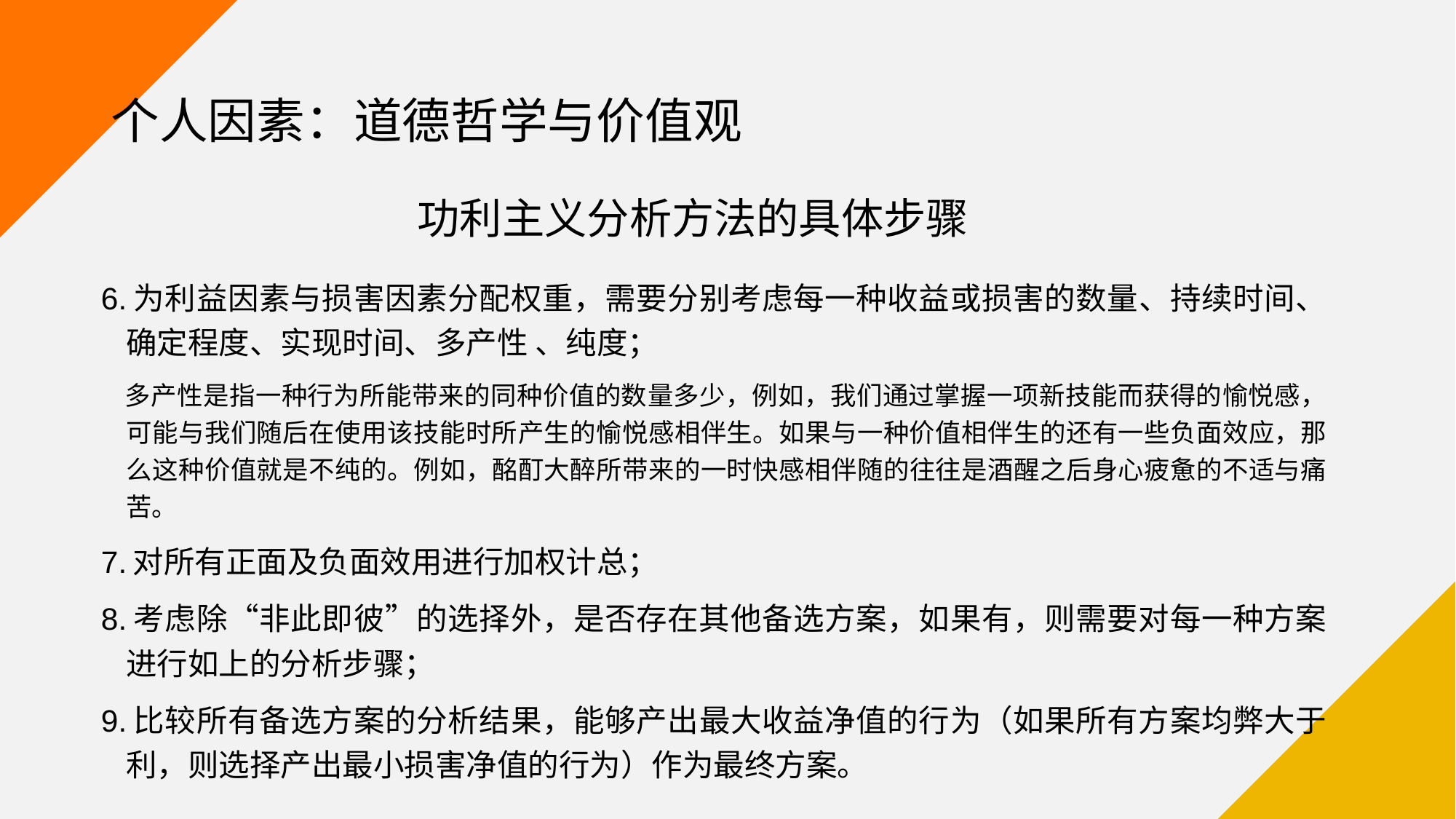

# 个人因素：道德哲学与价值观
功利主义分析方法的具体步骤
6.为利益因素与损害因素分配权重，需要分别考虑每一种收益或损害的数量、持续时间、确定程度、实现时间、多产性 、纯度；
   多产性是指一种行为所能带来的同种价值的数量多少，例如，我们通过掌握一项新技能而获得的愉悦感，可能与我们随后在使用该技能时所产生的愉悦感相伴生。如果与一种价值相伴生的还有一些负面效应，那么这种价值就是不纯的。例如，酩酊大醉所带来的一时快感相伴随的往往是酒醒之后身心疲惫的不适与痛苦。
7.对所有正面及负面效用进行加权计总；
8.考虑除“非此即彼”的选择外，是否存在其他备选方案，如果有，则需要对每一种方案进行如上的分析步骤；
9.比较所有备选方案的分析结果，能够产出最大收益净值的行为（如果所有方案均弊大于利，则选择产出最小损害净值的行为）作为最终方案。